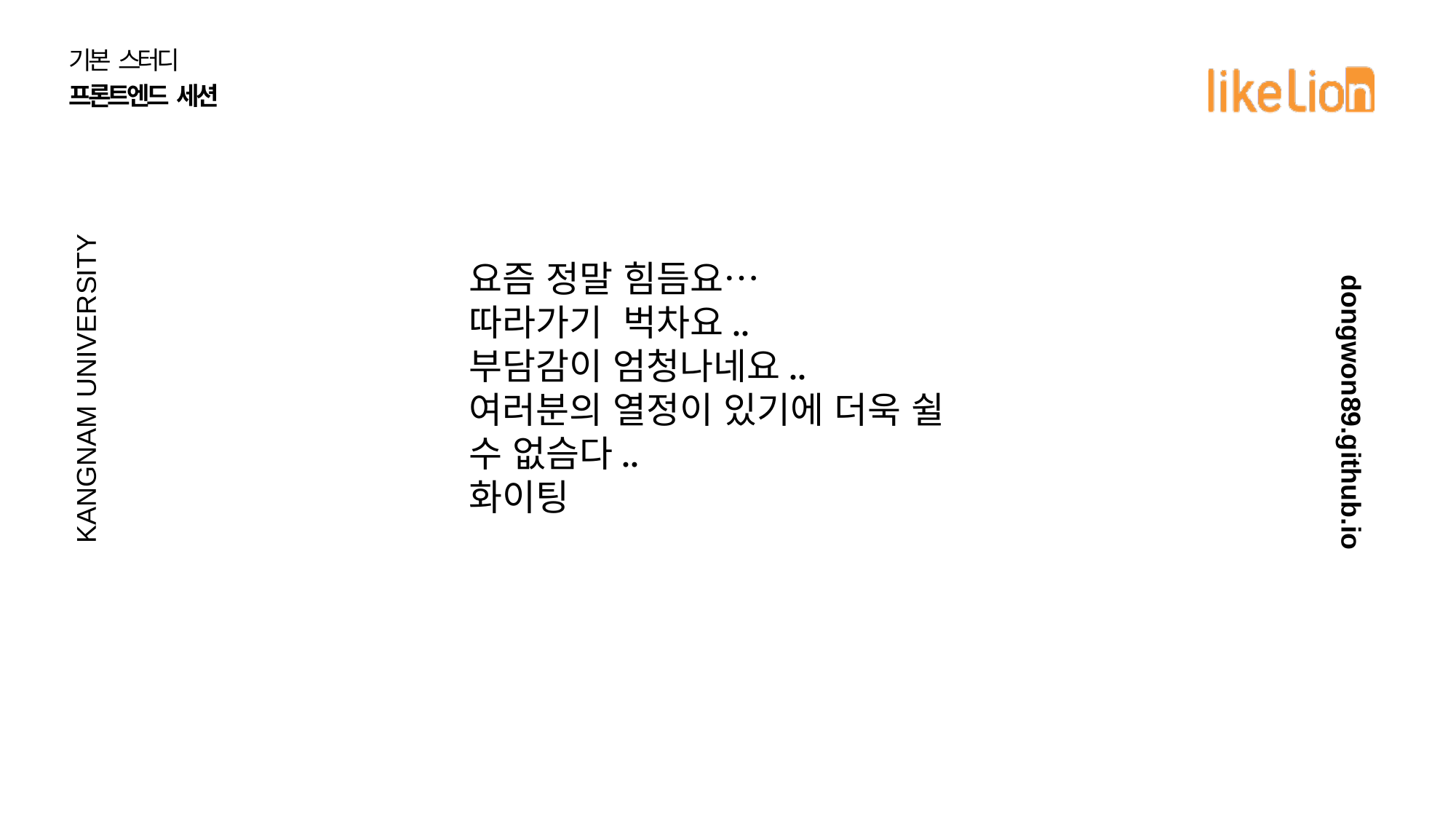

기본 스터디
프론트엔드 세션

KANGNAM UNIVERSITY
요즘 정말 힘듬요…
따라가기  벅차요..
부담감이 엄청나네요..
여러분의 열정이 있기에 더욱 쉴 수 없슴다..
화이팅
dongwon89.github.io